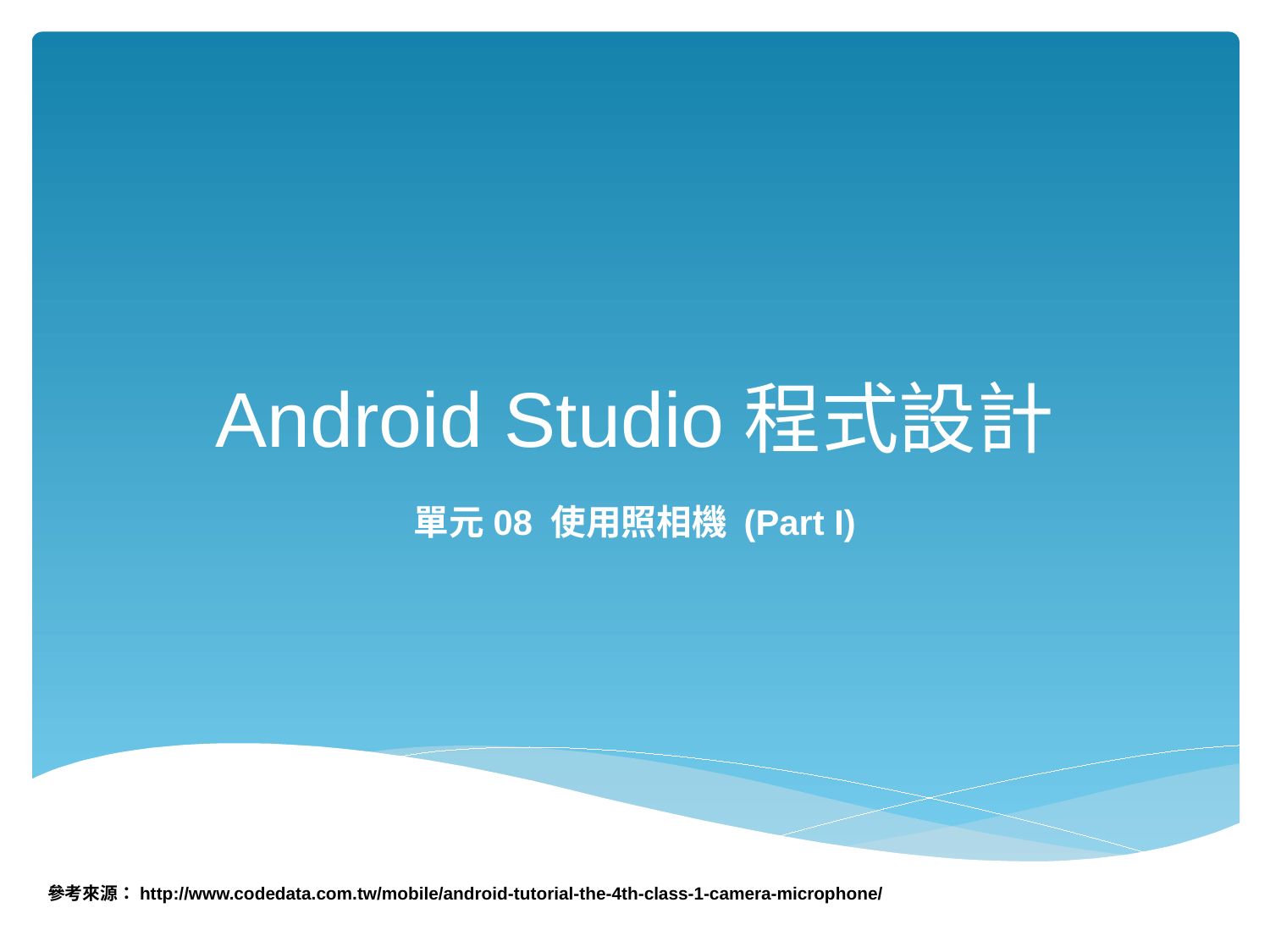

# Android Studio程式設計
單元08 使用照相機 (Part I)
參考來源：http://www.codedata.com.tw/mobile/android-tutorial-the-4th-class-1-camera-microphone/